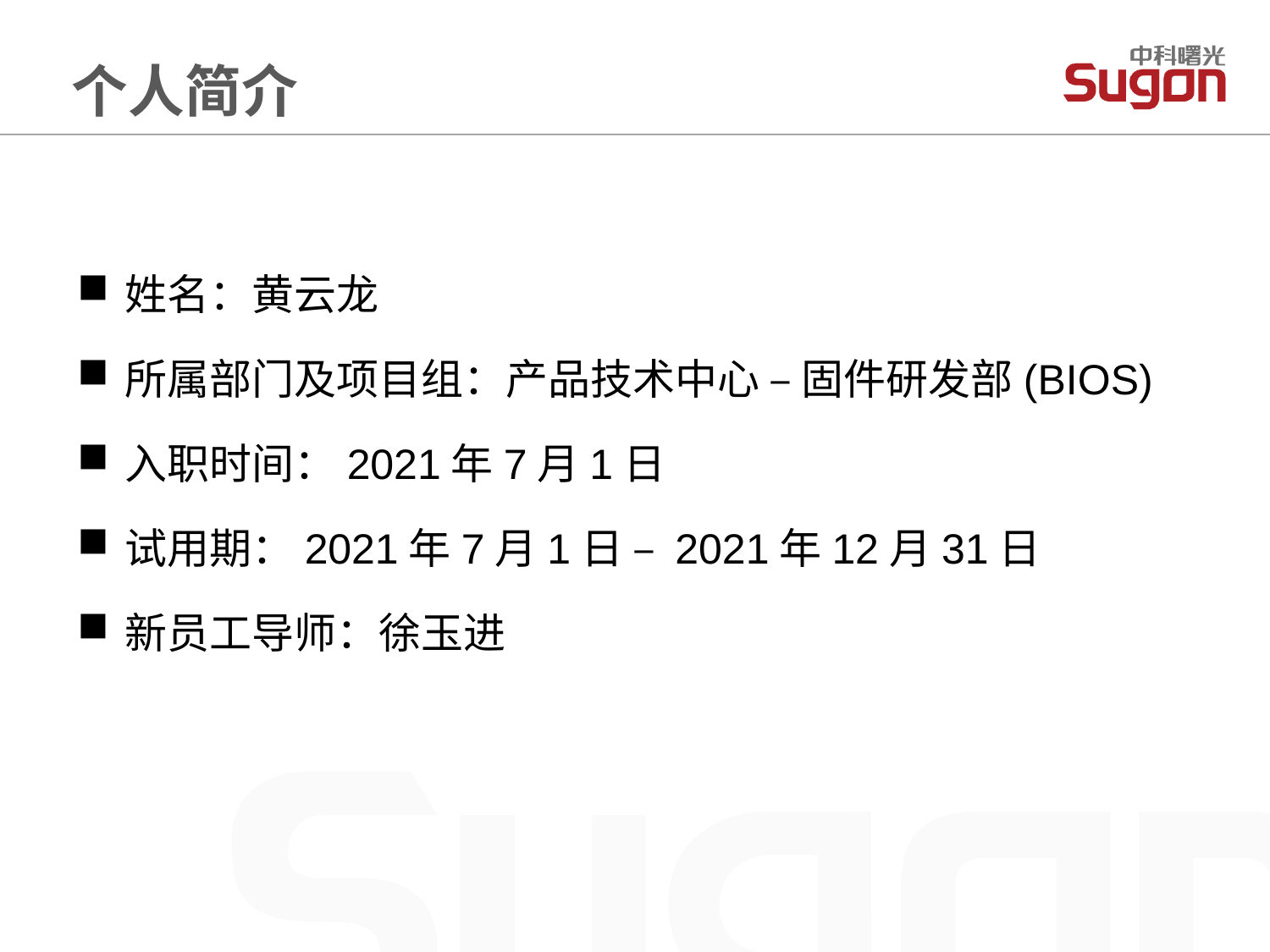

个人简介
姓名：黄云龙
所属部门及项目组：产品技术中心 – 固件研发部(BIOS)
入职时间：2021年7月1日
试用期：2021年7月1日 – 2021年12月31日
新员工导师：徐玉进